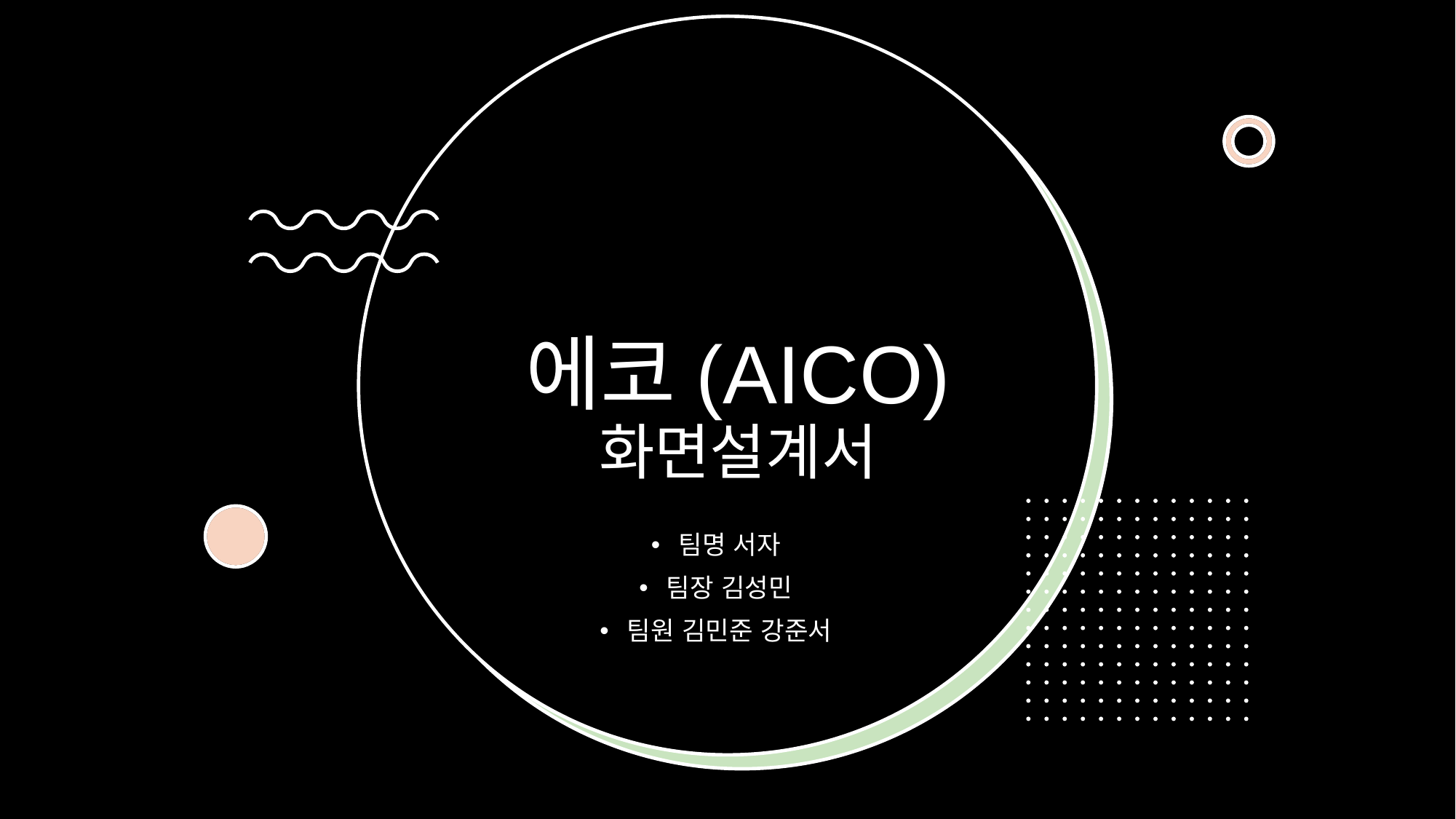

# 에코(AICO) 화면설계서

팀명 서자
팀장 김성민
팀원 김민준 강준서